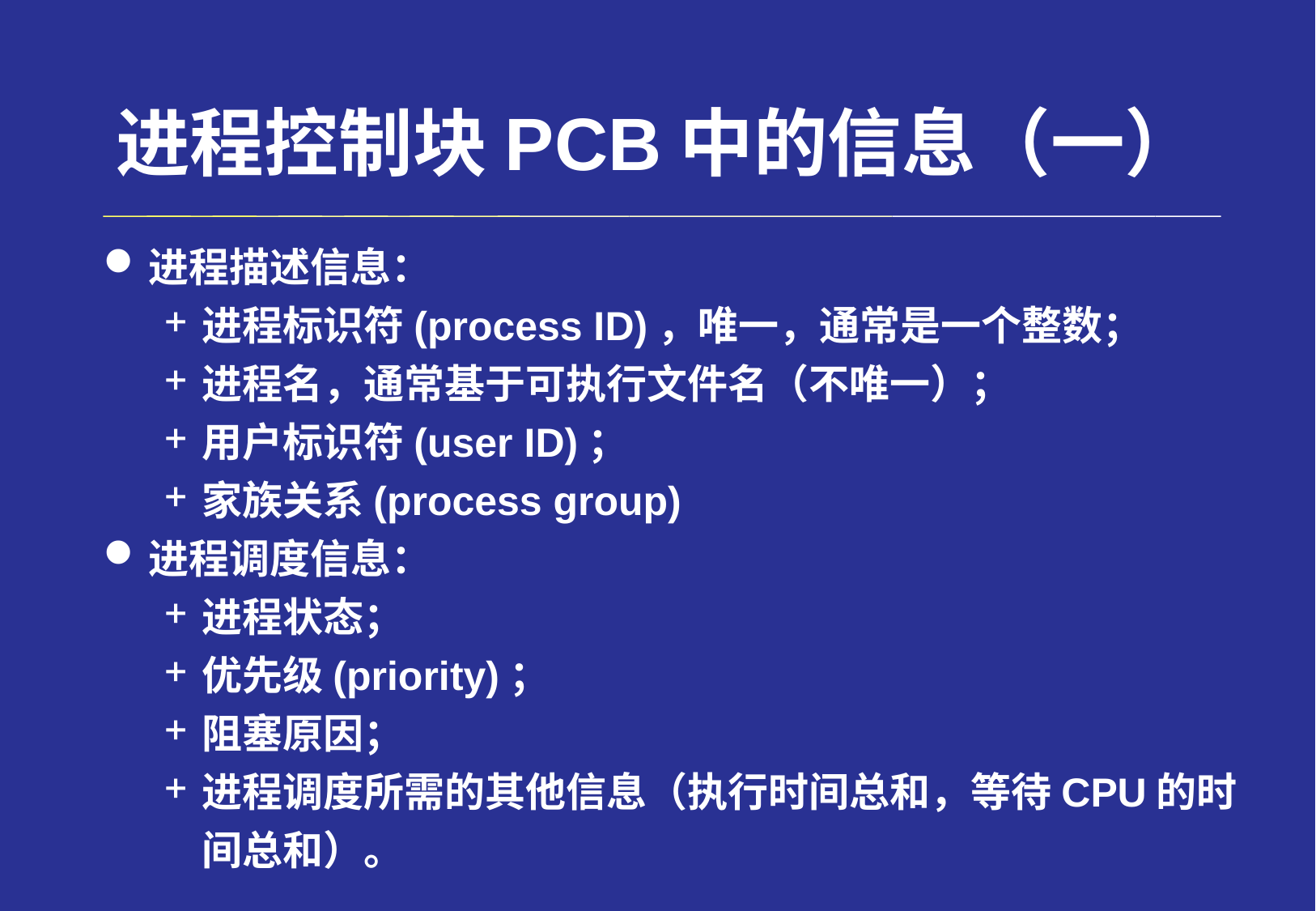

# 进程控制块PCB中的信息（一）
进程描述信息：
进程标识符(process ID)，唯一，通常是一个整数；
进程名，通常基于可执行文件名（不唯一）；
用户标识符(user ID)；
家族关系(process group)
进程调度信息：
进程状态；
优先级(priority)；
阻塞原因；
进程调度所需的其他信息（执行时间总和，等待CPU的时间总和）。